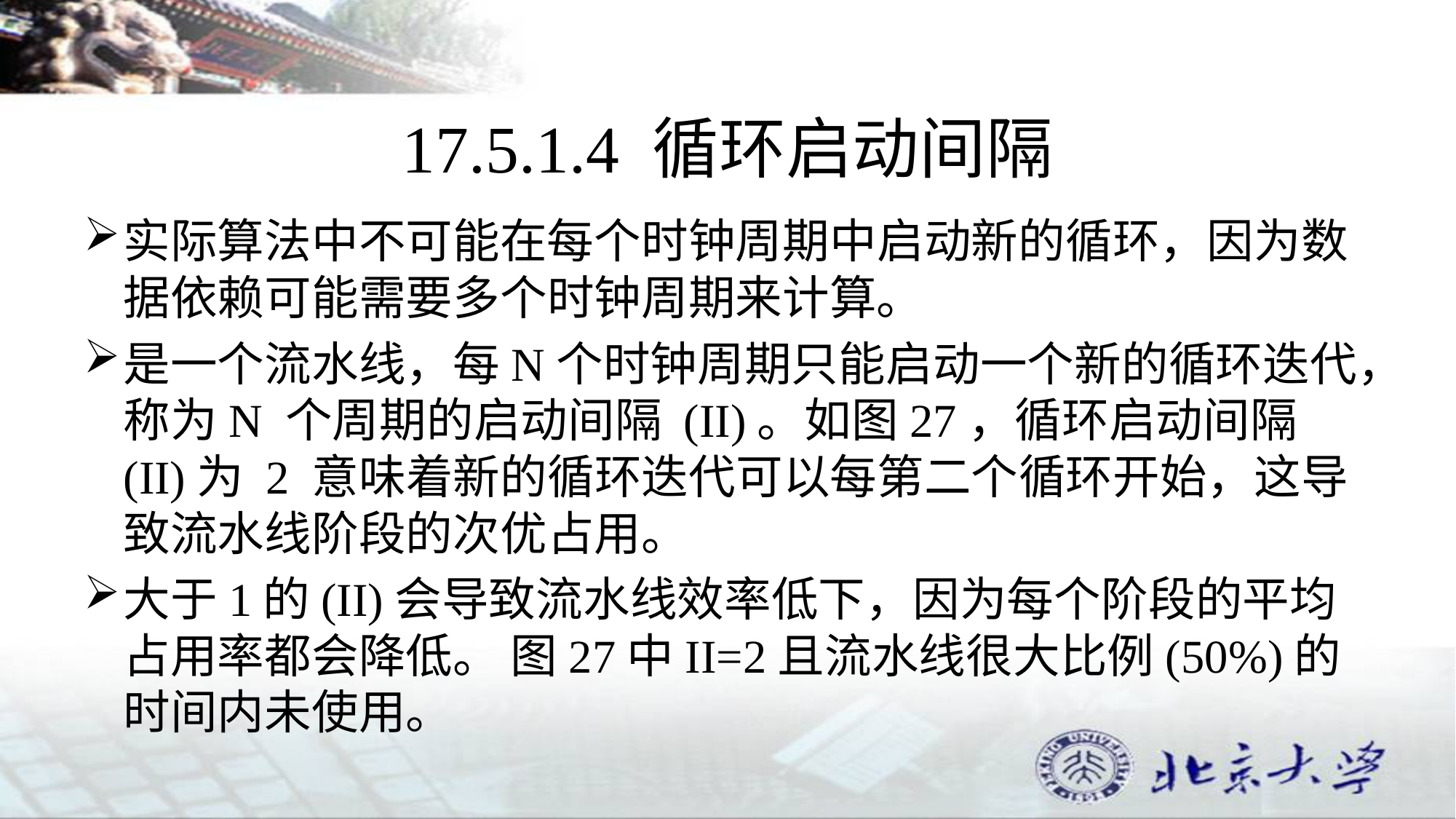

# 17.5.1.4 循环启动间隔
实际算法中不可能在每个时钟周期中启动新的循环，因为数据依赖可能需要多个时钟周期来计算。
是一个流水线，每N个时钟周期只能启动一个新的循环迭代，称为N 个周期的启动间隔 (II)。如图27，循环启动间隔 (II)为 2 意味着新的循环迭代可以每第二个循环开始，这导致流水线阶段的次优占用。
大于1的(II)会导致流水线效率低下，因为每个阶段的平均占用率都会降低。 图27中II=2且流水线很大比例(50%)的时间内未使用。